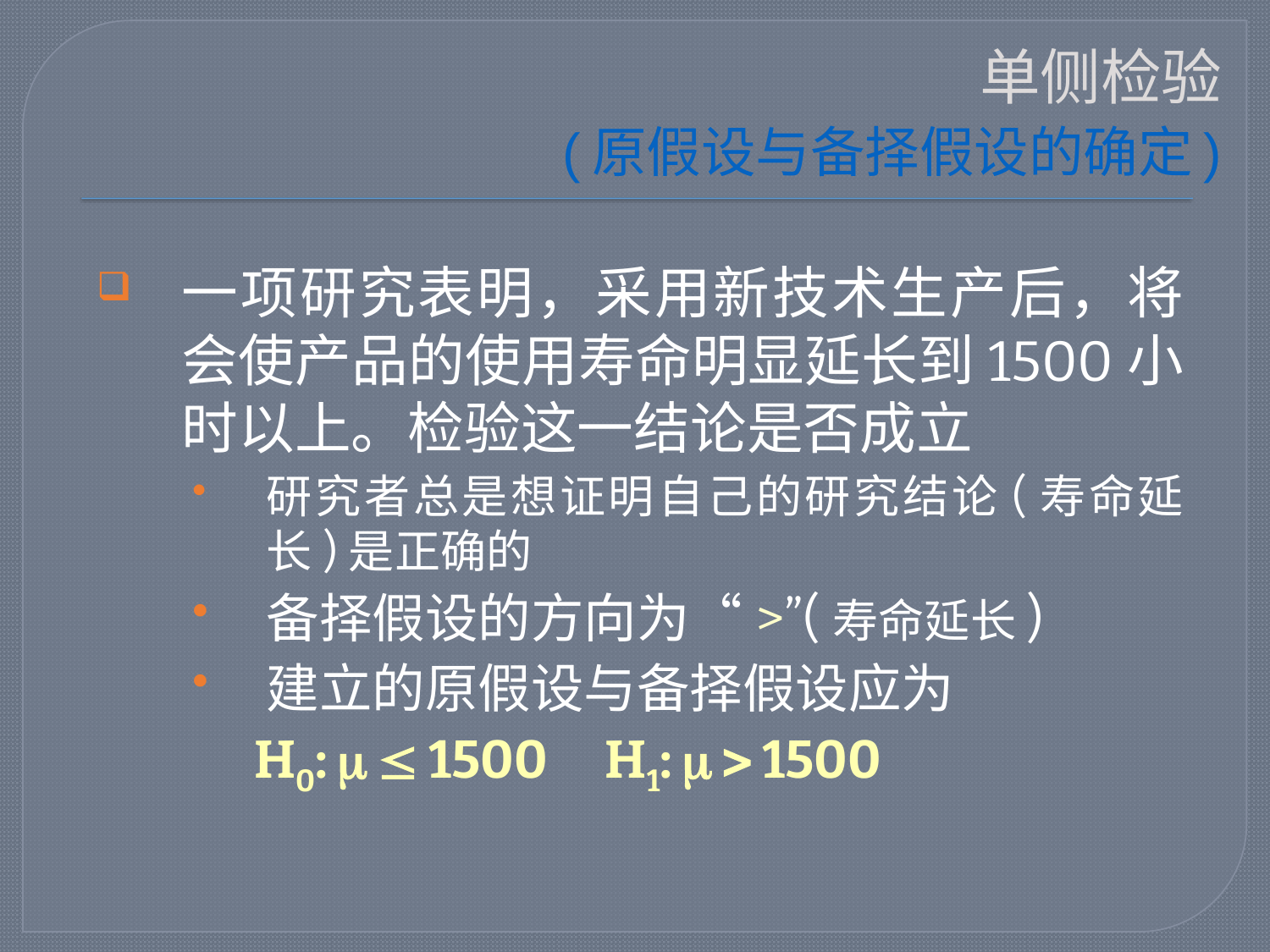

# 单侧检验 (原假设与备择假设的确定)
一项研究表明，采用新技术生产后，将会使产品的使用寿命明显延长到1500小时以上。检验这一结论是否成立
研究者总是想证明自己的研究结论(寿命延长)是正确的
备择假设的方向为“>”(寿命延长)
建立的原假设与备择假设应为
             H0: μ ≤ 1500      H1: μ > 1500